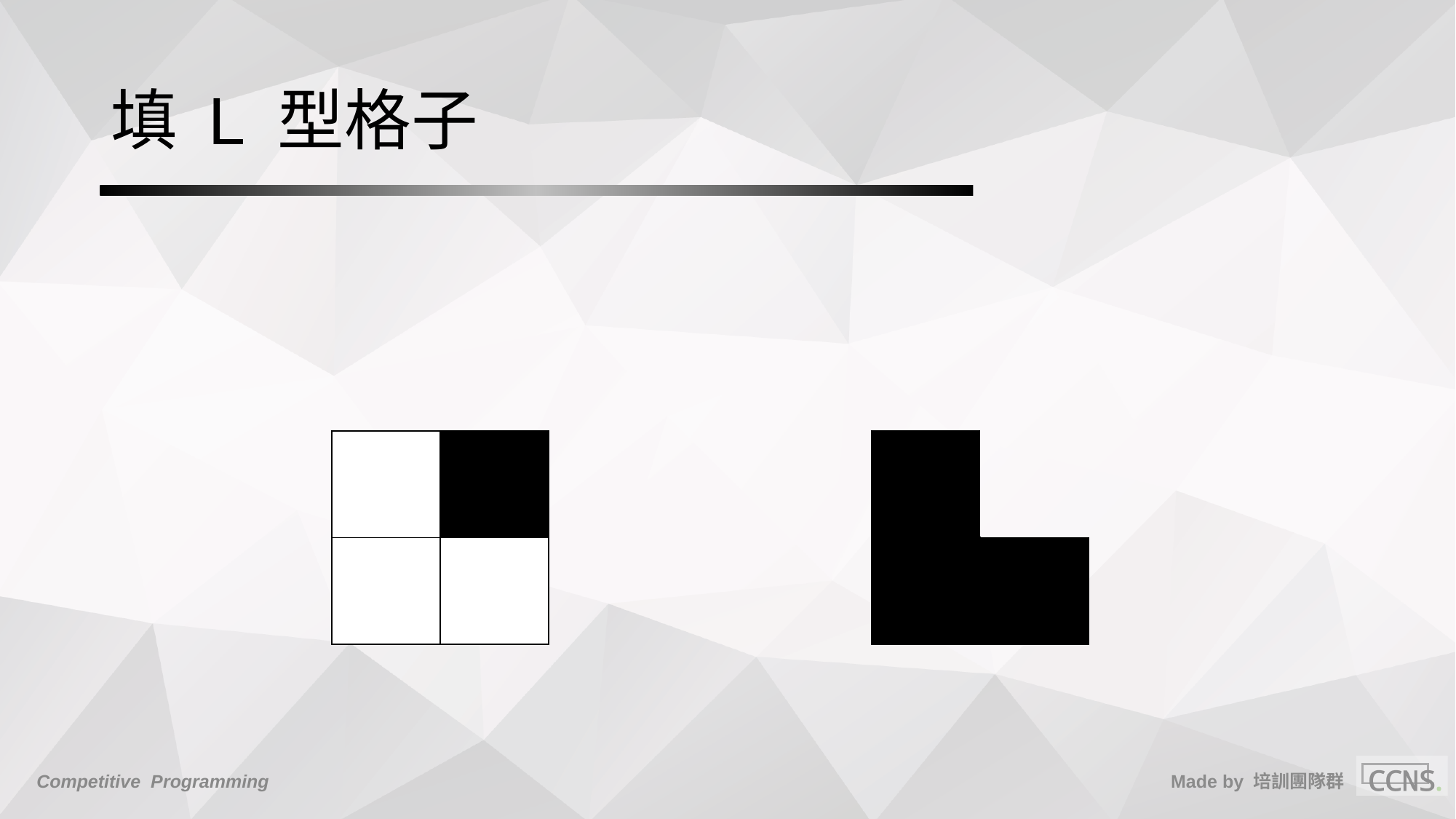

# 填 L 型格子
|  |  |
| --- | --- |
|  |  |
|  |  |
| --- | --- |
|  |  |